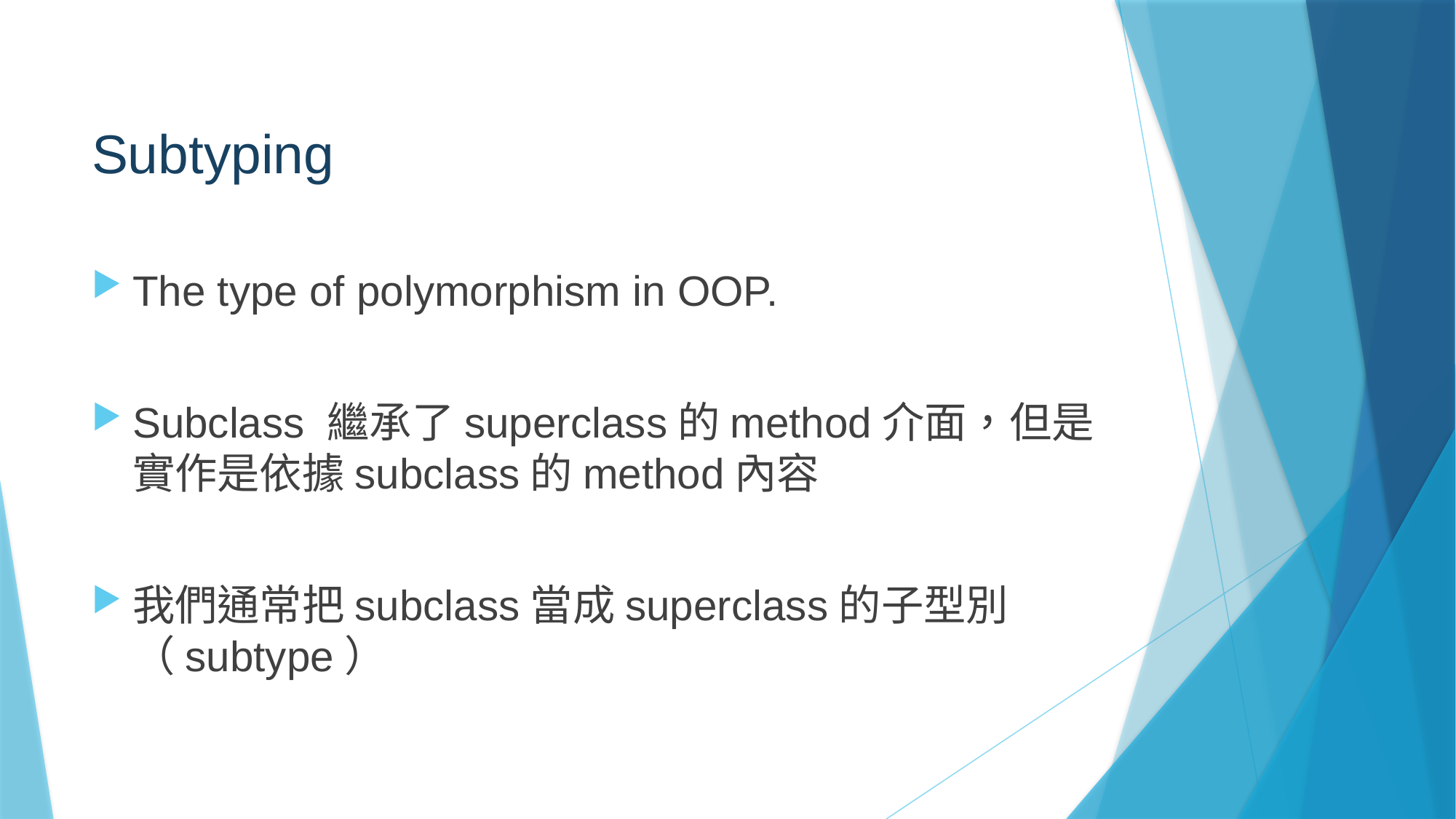

# Subtyping
The type of polymorphism in OOP.

Subclass 繼承了superclass的method介面，但是實作是依據subclass的method內容

我們通常把subclass當成superclass的子型別（subtype）